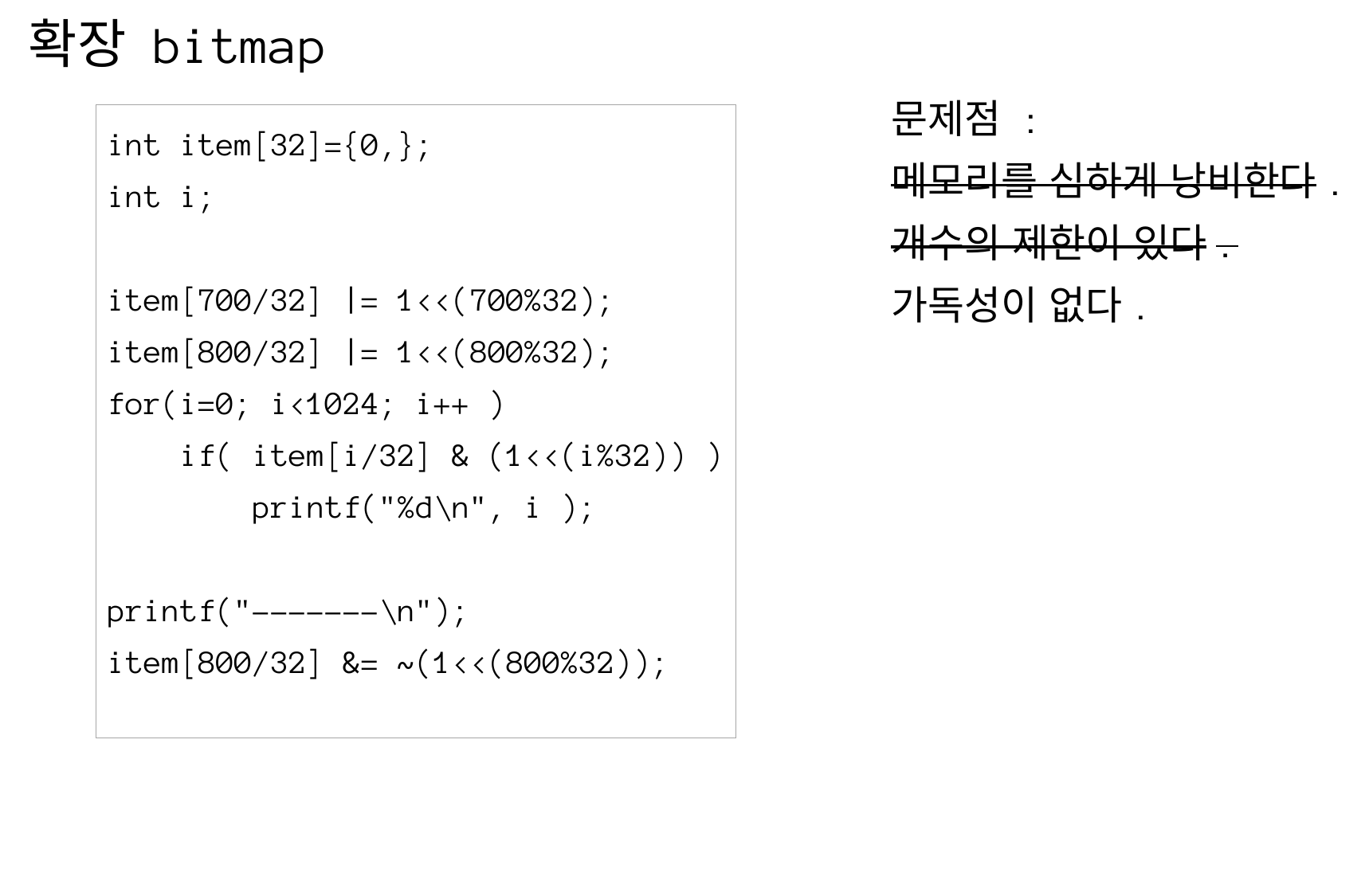

확장 bitmap
문제점 :
메모리를 심하게 낭비한다.
개수의 제한이 있다.
가독성이 없다.
int item[32]={0,};
int i;

item[700/32] |= 1<<(700%32);
item[800/32] |= 1<<(800%32);
for(i=0; i<1024; i++ )
    if( item[i/32] & (1<<(i%32)) )
        printf("%d\n", i );

printf("-------\n");
item[800/32] &= ~(1<<(800%32));